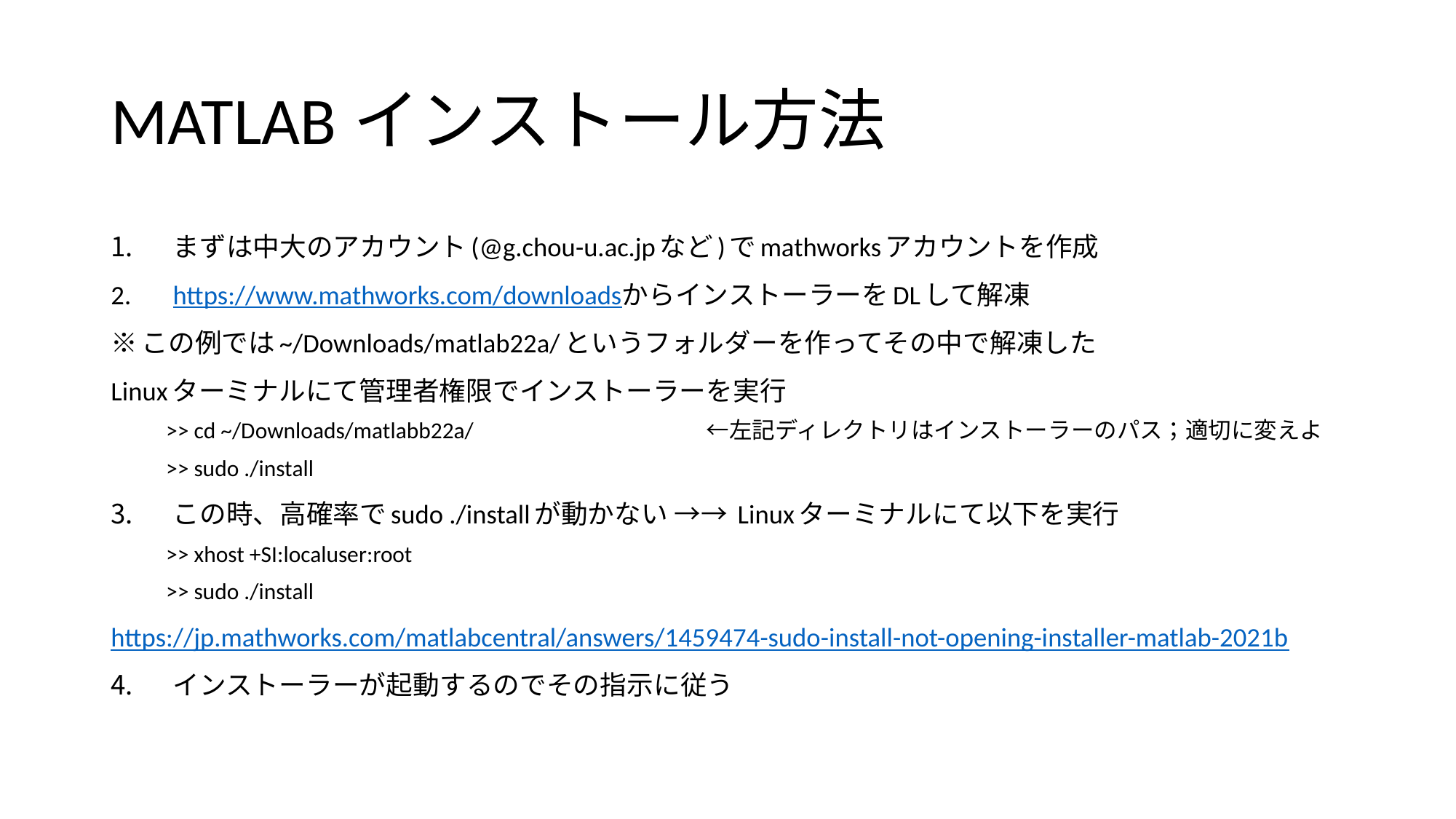

# MATLABインストール方法
まずは中大のアカウント(@g.chou-u.ac.jpなど)でmathworksアカウントを作成
https://www.mathworks.com/downloadsからインストーラーをDLして解凍
※この例では~/Downloads/matlab22a/というフォルダーを作ってその中で解凍した
Linuxターミナルにて管理者権限でインストーラーを実行
>> cd ~/Downloads/matlabb22a/　　　　　　　　　　←左記ディレクトリはインストーラーのパス；適切に変えよ
>> sudo ./install
この時、高確率でsudo ./installが動かない →→ Linuxターミナルにて以下を実行
>> xhost +SI:localuser:root
>> sudo ./install
https://jp.mathworks.com/matlabcentral/answers/1459474-sudo-install-not-opening-installer-matlab-2021b
インストーラーが起動するのでその指示に従う